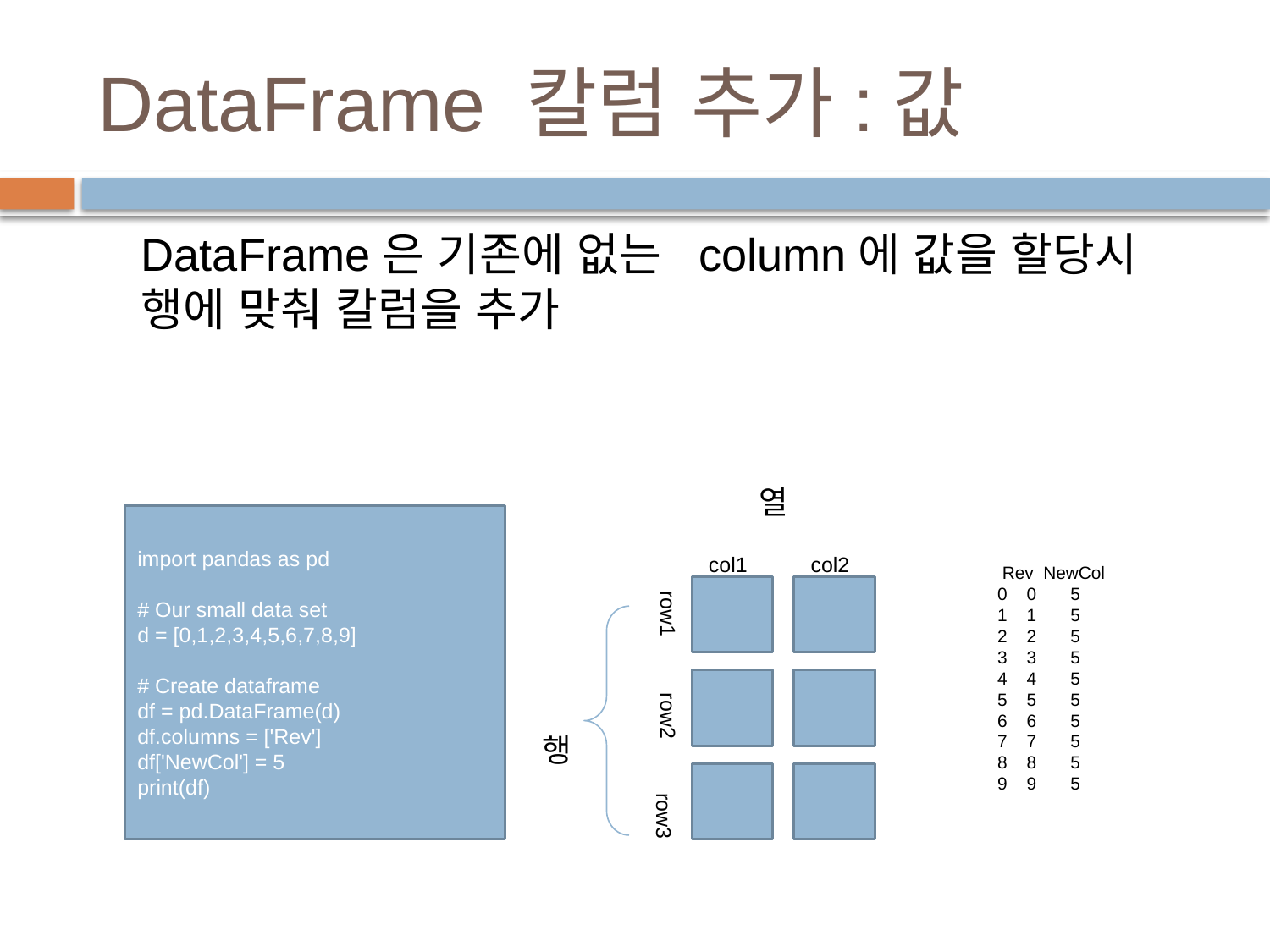

# DataFrame 칼럼 추가:값
DataFrame은 기존에 없는  column에 값을 할당시 행에 맞춰 칼럼을 추가
열
col1
col2

row1

row2
행

row3
import pandas as pd

# Our small data set
d = [0,1,2,3,4,5,6,7,8,9]

# Create dataframe
df = pd.DataFrame(d)
df.columns = ['Rev']
df['NewCol'] = 5
print(df)
 Rev  NewCol
0    0       5
1    1       5
2    2       5
3    3       5
4    4       5
5    5       5
6    6       5
7    7       5
8    8       5
9    9       5